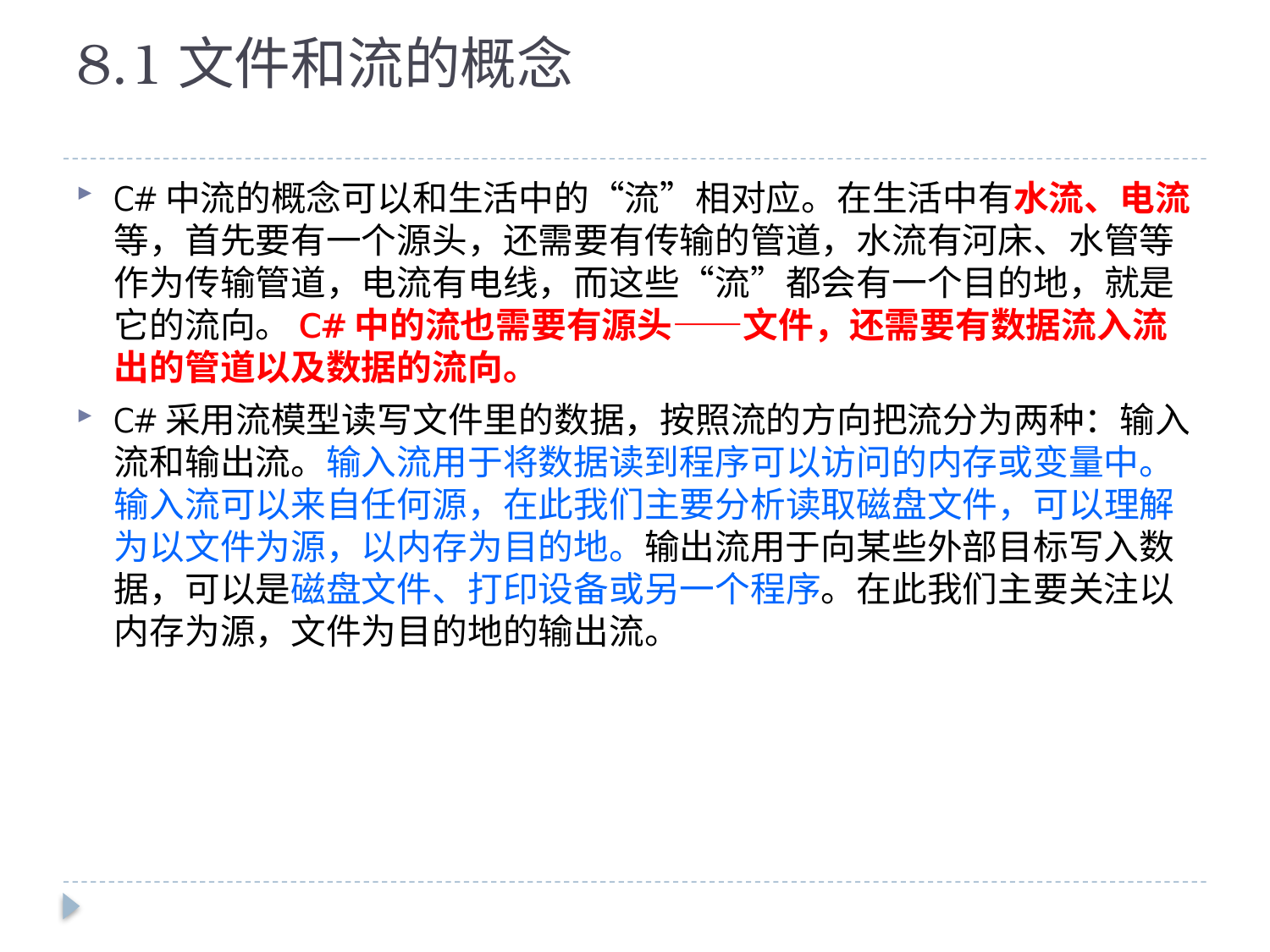

# 8.1文件和流的概念
C#中流的概念可以和生活中的“流”相对应。在生活中有水流、电流等，首先要有一个源头，还需要有传输的管道，水流有河床、水管等作为传输管道，电流有电线，而这些“流”都会有一个目的地，就是它的流向。C#中的流也需要有源头——文件，还需要有数据流入流出的管道以及数据的流向。
C#采用流模型读写文件里的数据，按照流的方向把流分为两种：输入流和输出流。输入流用于将数据读到程序可以访问的内存或变量中。输入流可以来自任何源，在此我们主要分析读取磁盘文件，可以理解为以文件为源，以内存为目的地。输出流用于向某些外部目标写入数据，可以是磁盘文件、打印设备或另一个程序。在此我们主要关注以内存为源，文件为目的地的输出流。